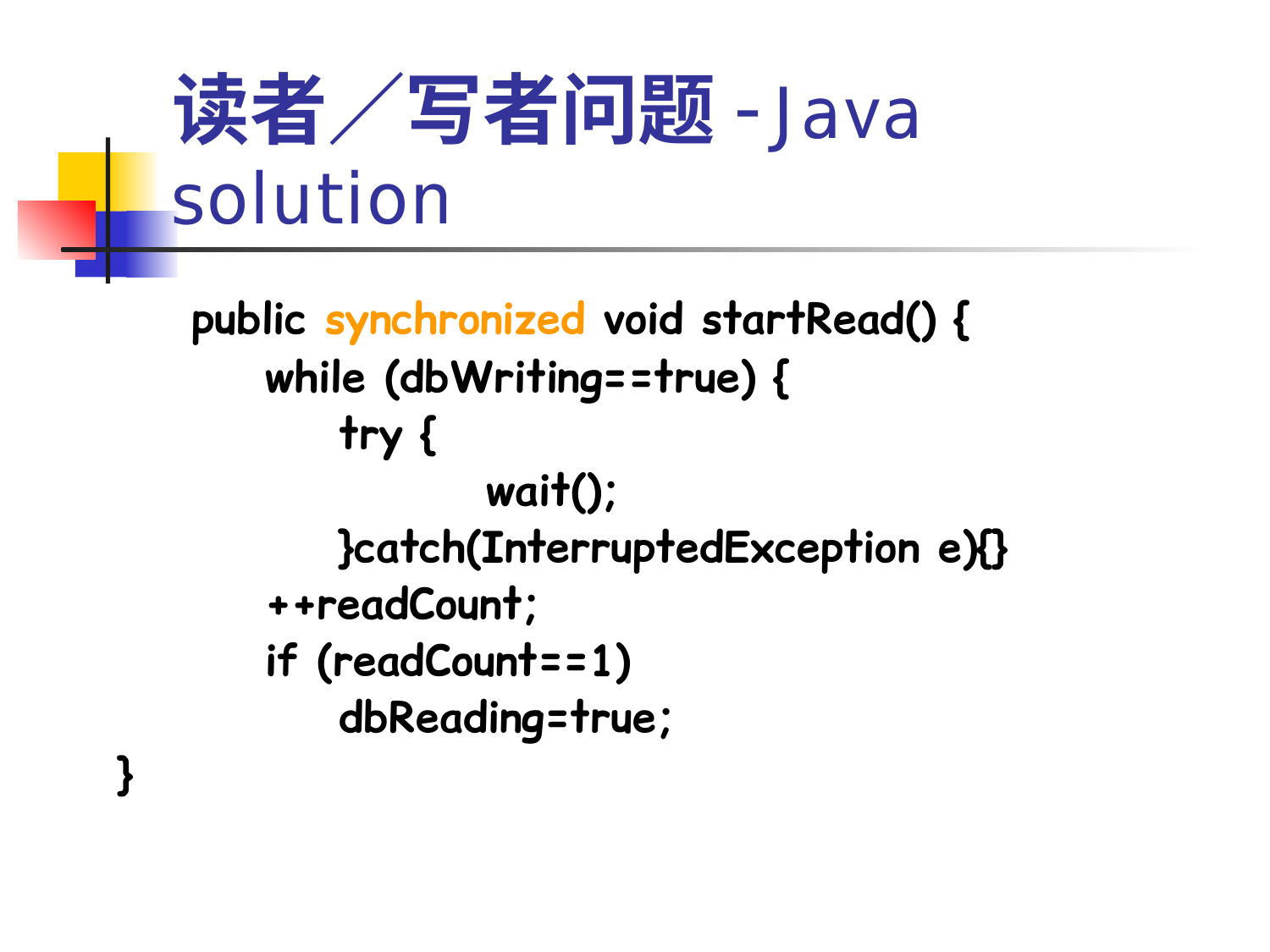

# 读者／写者问题-Java solution
    public synchronized void startRead() {
        while (dbWriting==true) {
            try {
                    wait();
            }catch(InterruptedException e){}
        ++readCount;
        if (readCount==1)
            dbReading=true;
}